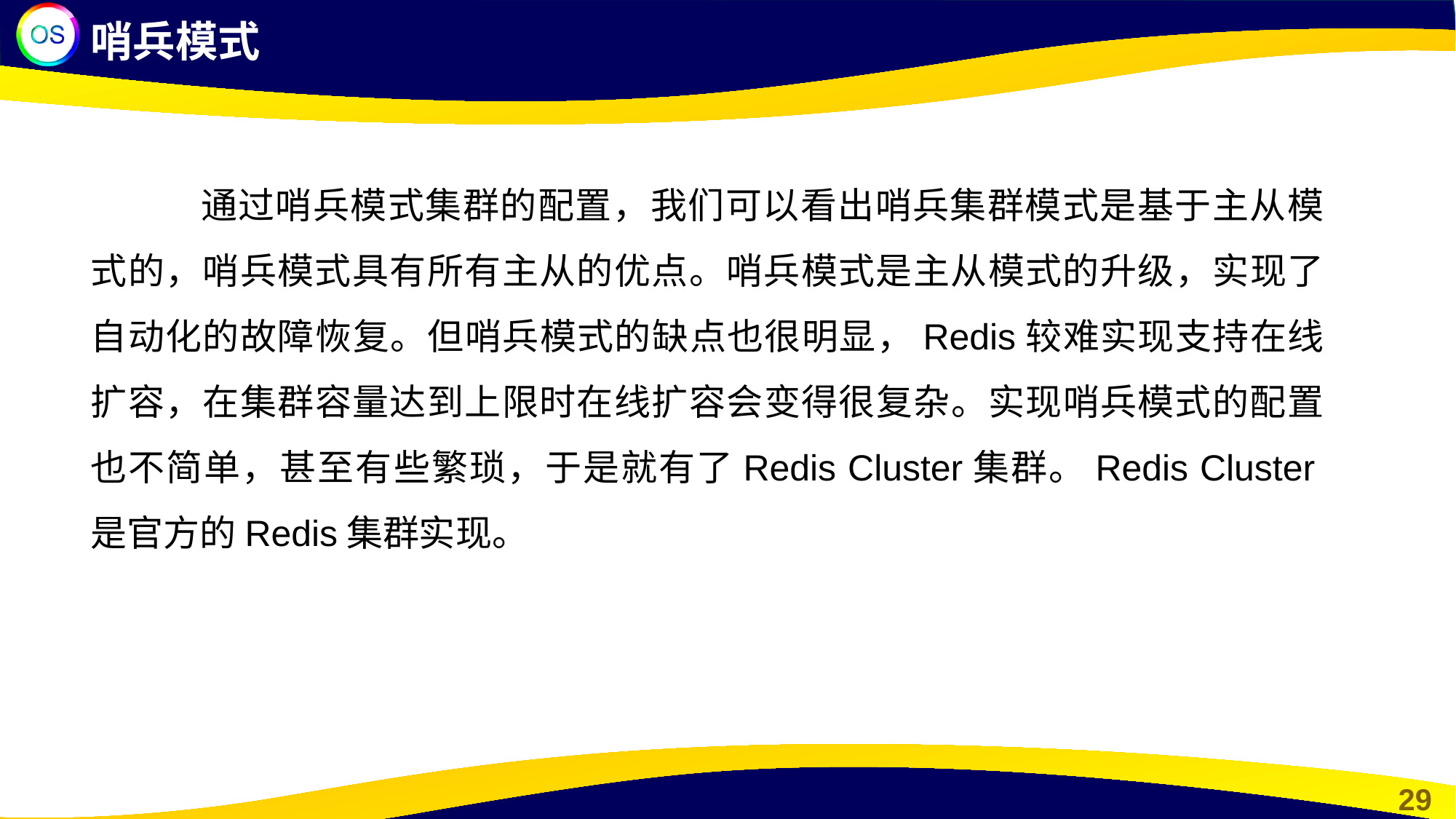

哨兵模式
	通过哨兵模式集群的配置，我们可以看出哨兵集群模式是基于主从模式的，哨兵模式具有所有主从的优点。哨兵模式是主从模式的升级，实现了自动化的故障恢复。但哨兵模式的缺点也很明显，Redis较难实现支持在线扩容，在集群容量达到上限时在线扩容会变得很复杂。实现哨兵模式的配置也不简单，甚至有些繁琐，于是就有了Redis Cluster集群。Redis Cluster是官方的Redis集群实现。